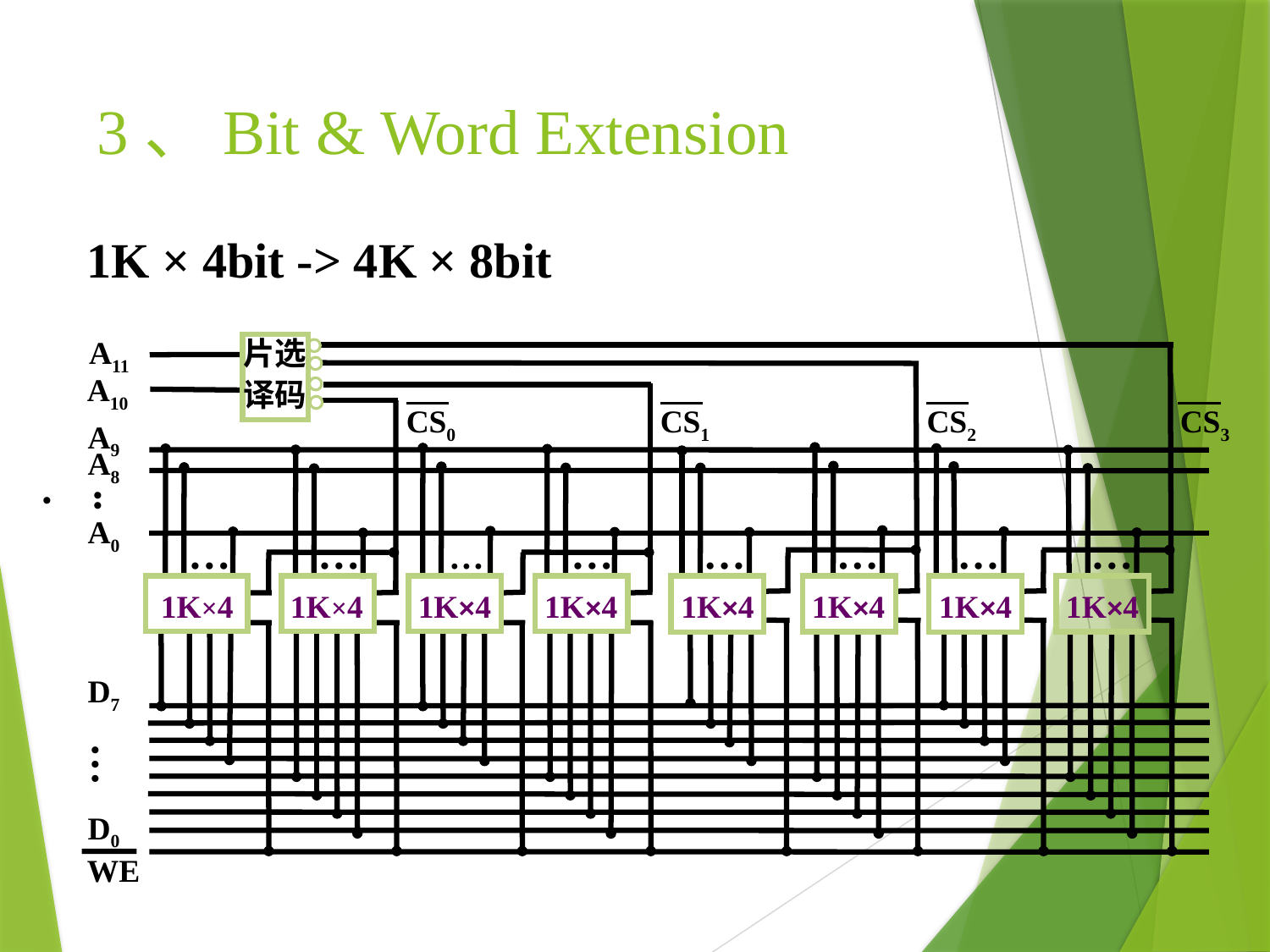

# 3、Bit & Word Extension
1K × 4bit -> 4K × 8bit
A11

A10

片选

译码

CS3

CS2

CS1

CS0

A9

...
A0

A8

…

…

…

…

…

…

…

…

1K×4
1K×4
1K×4
1K×4
1K×4
1K×4
1K×4
1K×4

D7
…
D0

WE